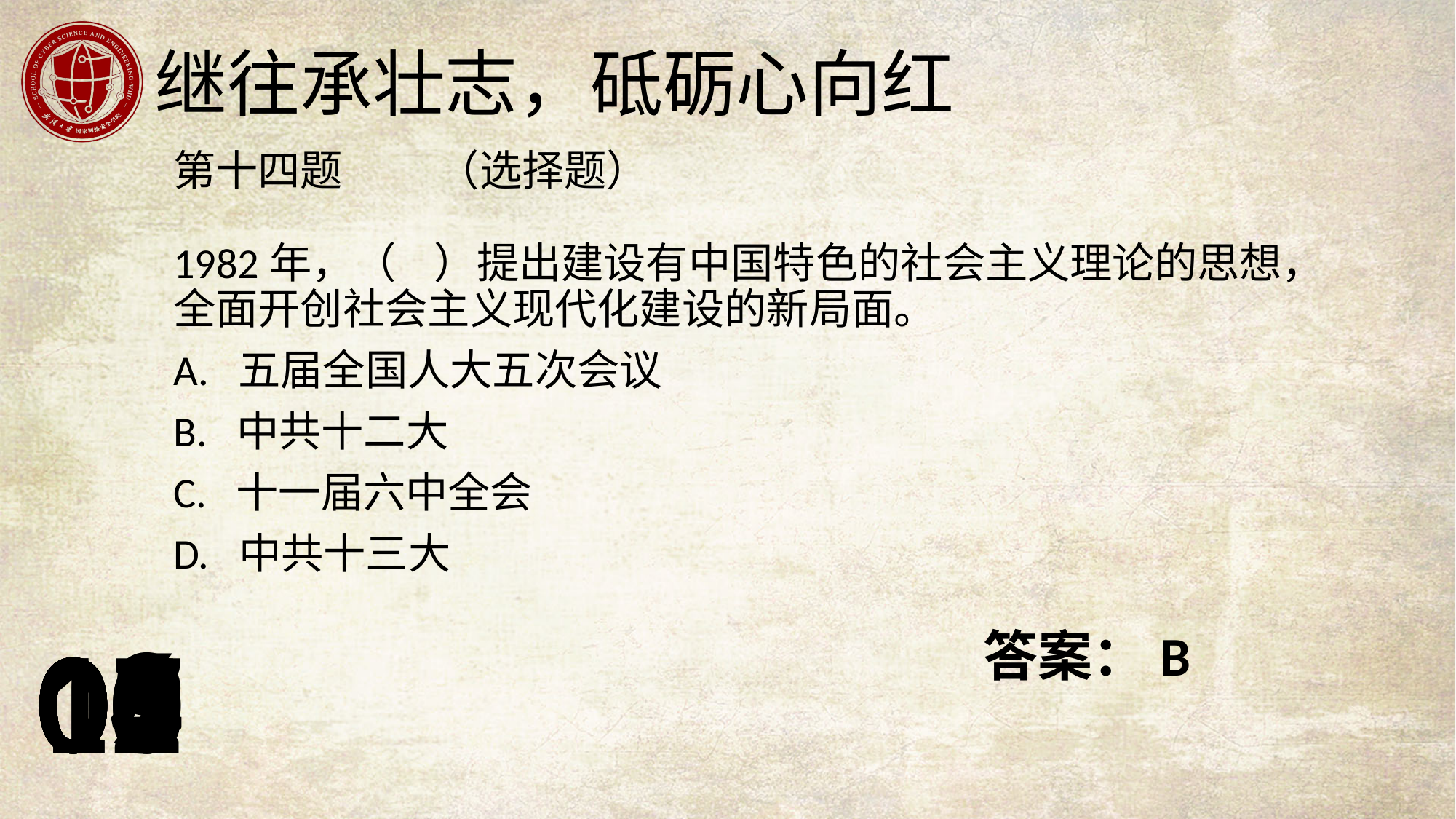

第十四题          （选择题）
1982年，（    ）提出建设有中国特色的社会主义理论的思想，全面开创社会主义现代化建设的新局面。
A.  五届全国人大五次会议
B.  中共十二大
C.  十一届六中全会
D.  中共十三大
答案：B